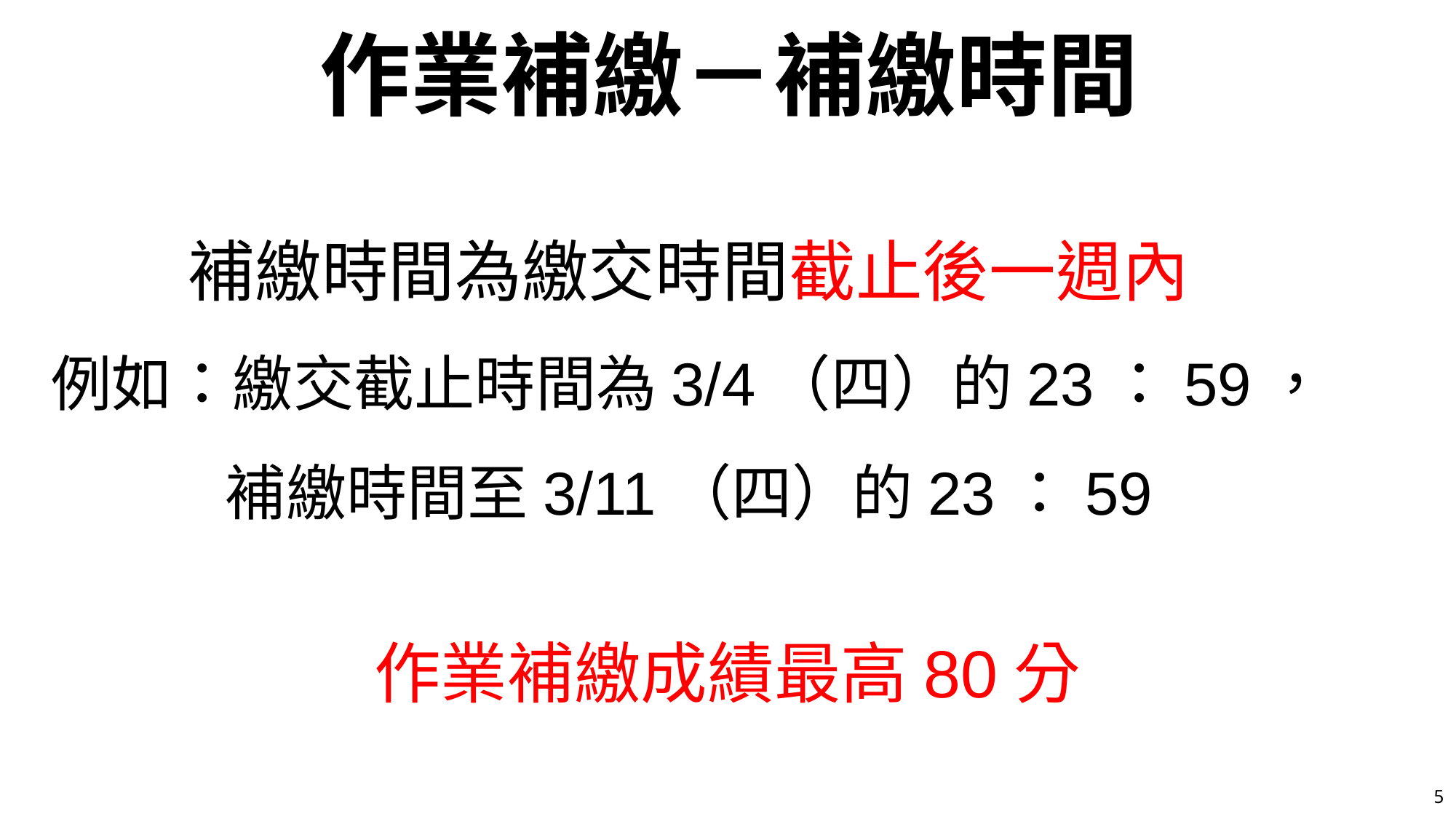

作業補繳－補繳時間
補繳時間為繳交時間截止後一週內
例如：繳交截止時間為3/4（四）的23：59，
補繳時間至3/11（四）的23：59
作業補繳成績最高80分
5